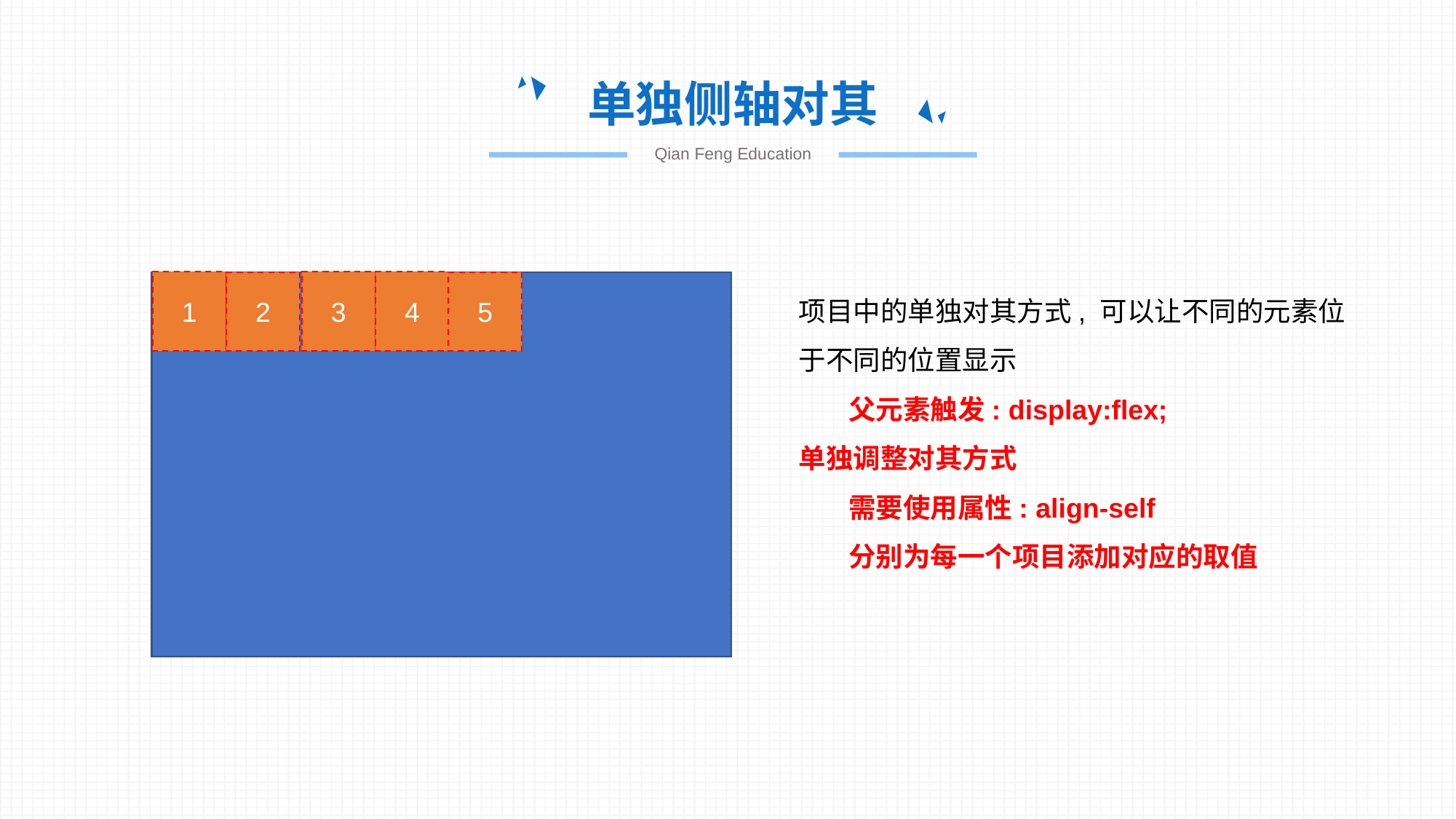

单独侧轴对其

Qian Feng Education

1
3
4

2
5
项目中的单独对其方式, 可以让不同的元素位于不同的位置显示
       父元素触发: display:flex;
单独调整对其方式
       需要使用属性: align-self
       分别为每一个项目添加对应的取值